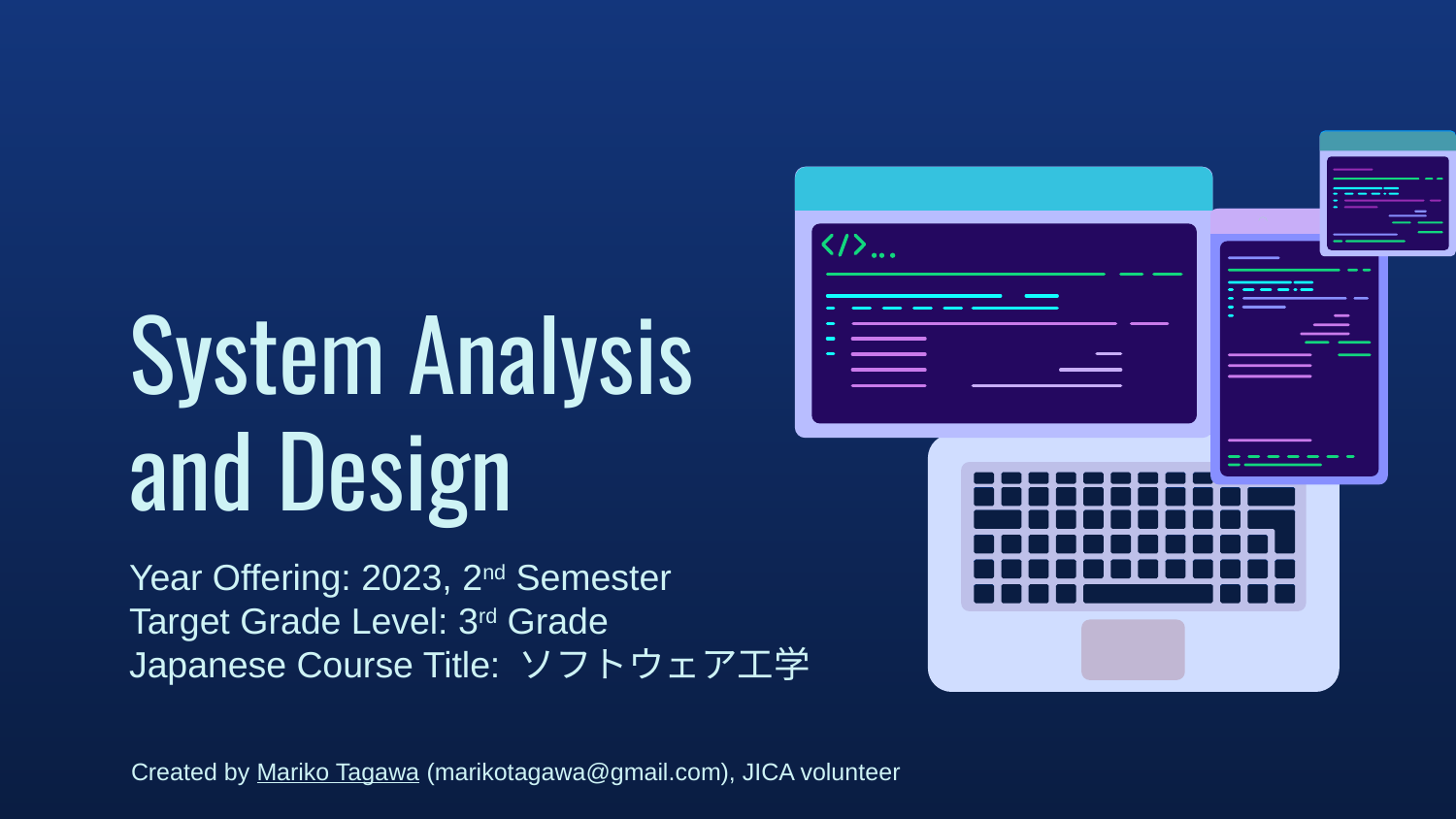

# System Analysis and Design

Year Offering: 2023, 2nd Semester
Target Grade Level: 3rd Grade
Japanese Course Title: ソフトウェア工学

Created by Mariko Tagawa (marikotagawa@gmail.com), JICA volunteer